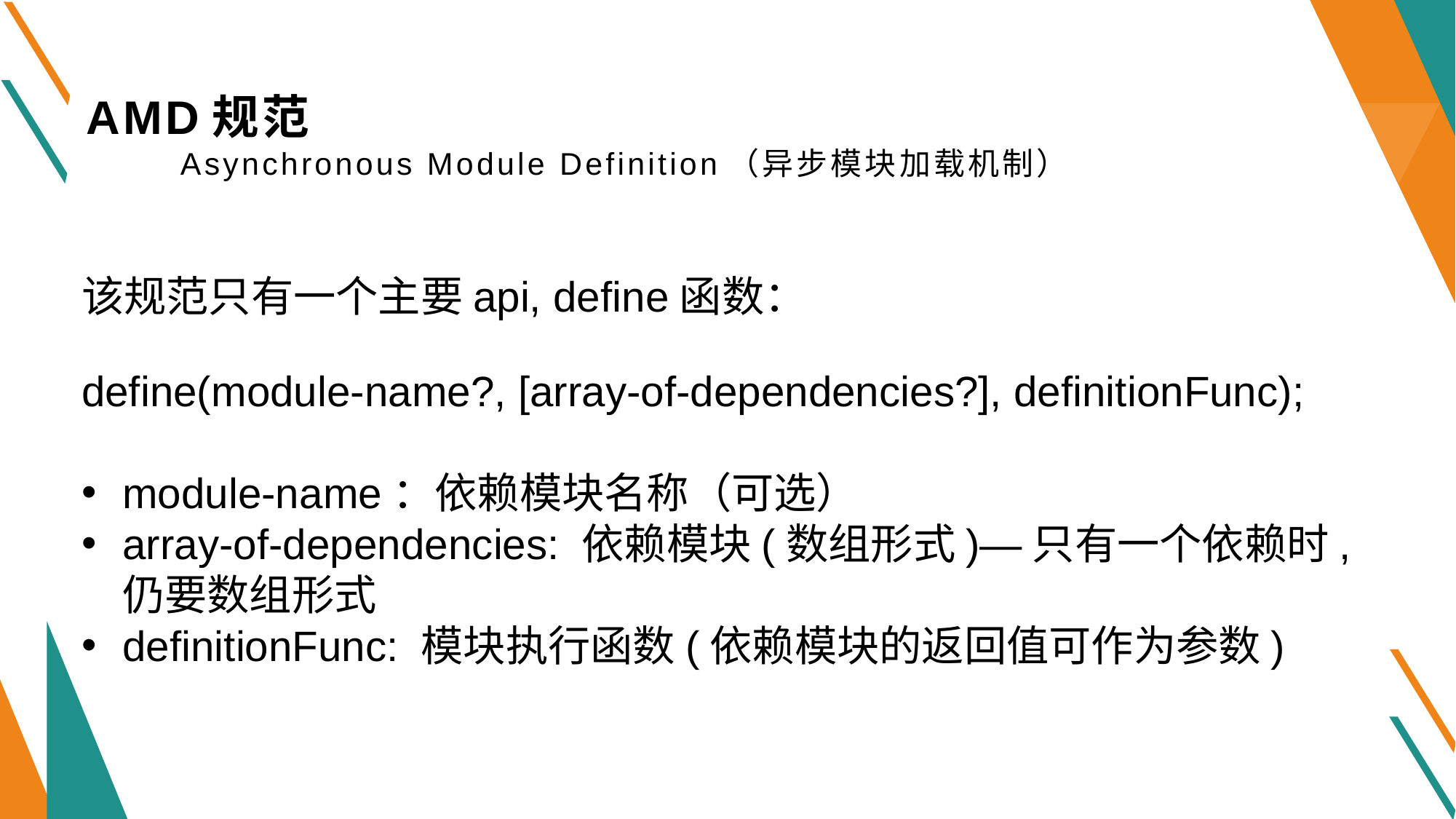

# AMD规范 Asynchronous Module Definition（异步模块加载机制）
该规范只有一个主要api, define函数：

define(module-name?, [array-of-dependencies?], definitionFunc);

module-name：依赖模块名称（可选）
array-of-dependencies: 依赖模块(数组形式)—只有一个依赖时,仍要数组形式
definitionFunc: 模块执行函数(依赖模块的返回值可作为参数)